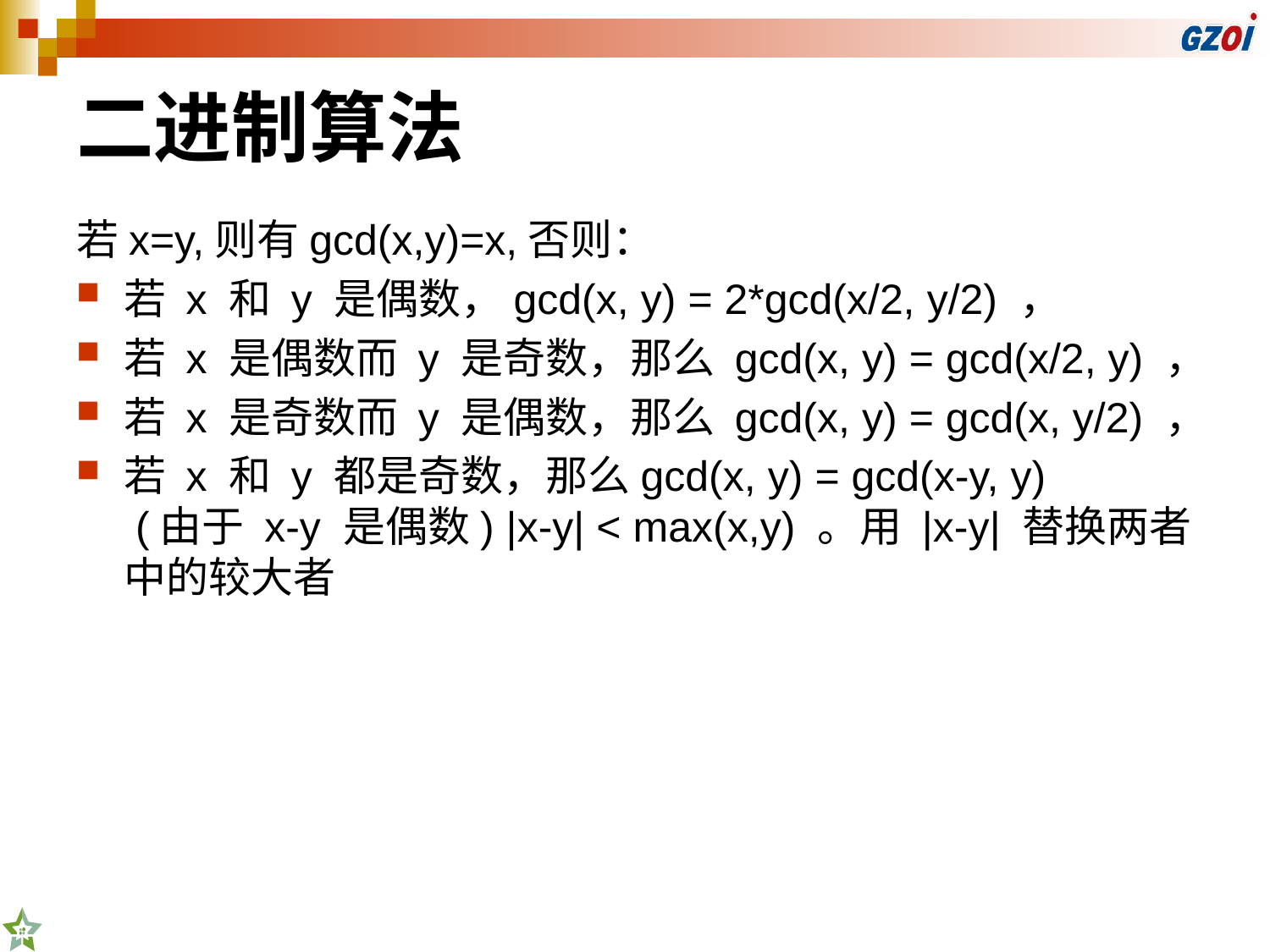

# 二进制算法
若x=y,则有gcd(x,y)=x,否则：
若 x 和 y 是偶数，gcd(x, y) = 2*gcd(x/2, y/2) ，
若 x 是偶数而 y 是奇数，那么 gcd(x, y) = gcd(x/2, y) ，
若 x 是奇数而 y 是偶数，那么 gcd(x, y) = gcd(x, y/2) ，
若 x 和 y 都是奇数，那么gcd(x, y) = gcd(x-y, y)
 (由于 x-y 是偶数) |x-y| < max(x,y) 。用 |x-y| 替换两者中的较大者